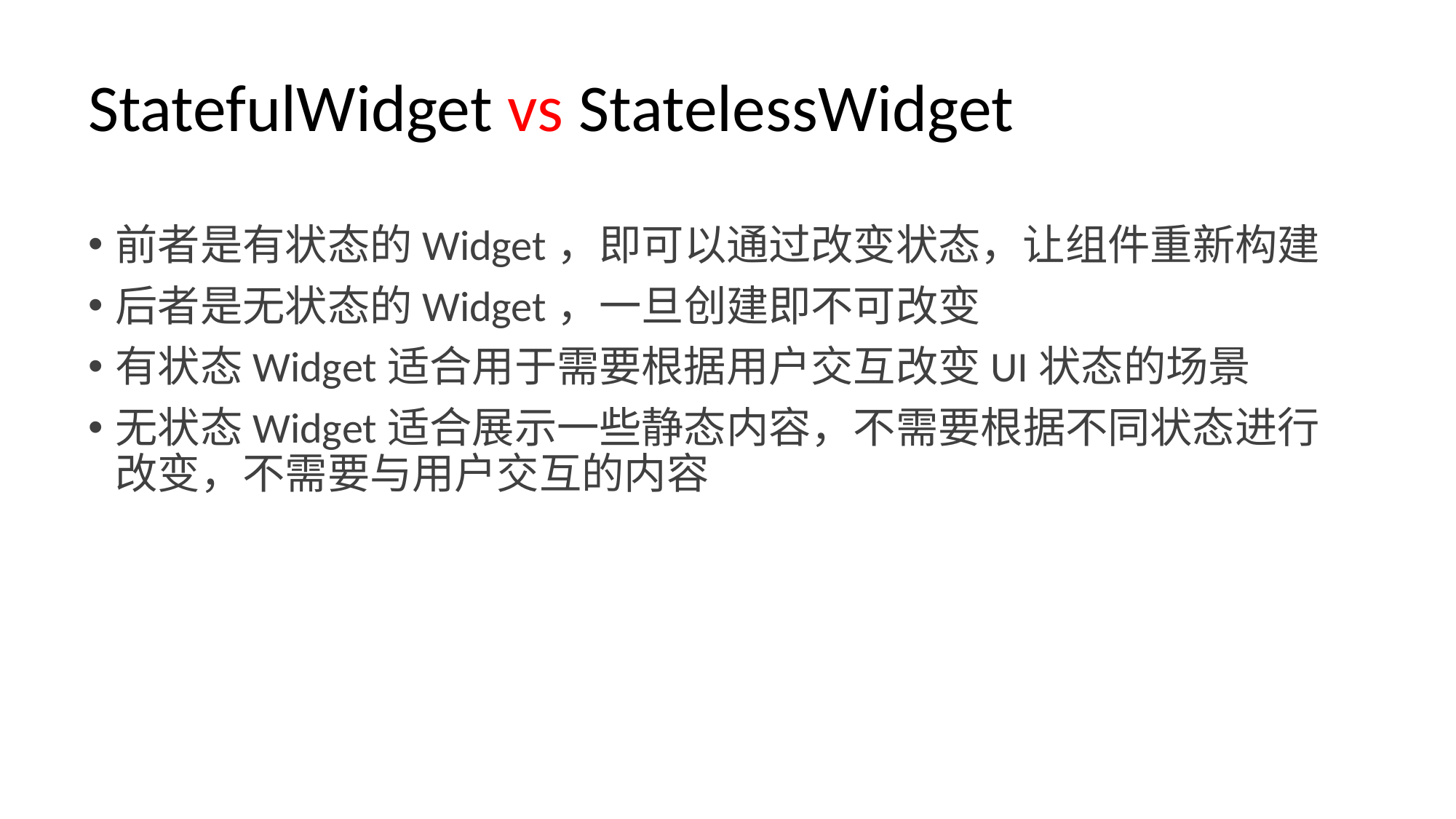

# StatefulWidget vs StatelessWidget
前者是有状态的Widget，即可以通过改变状态，让组件重新构建
后者是无状态的Widget，一旦创建即不可改变
有状态Widget适合用于需要根据用户交互改变UI状态的场景
无状态Widget适合展示一些静态内容，不需要根据不同状态进行改变，不需要与用户交互的内容